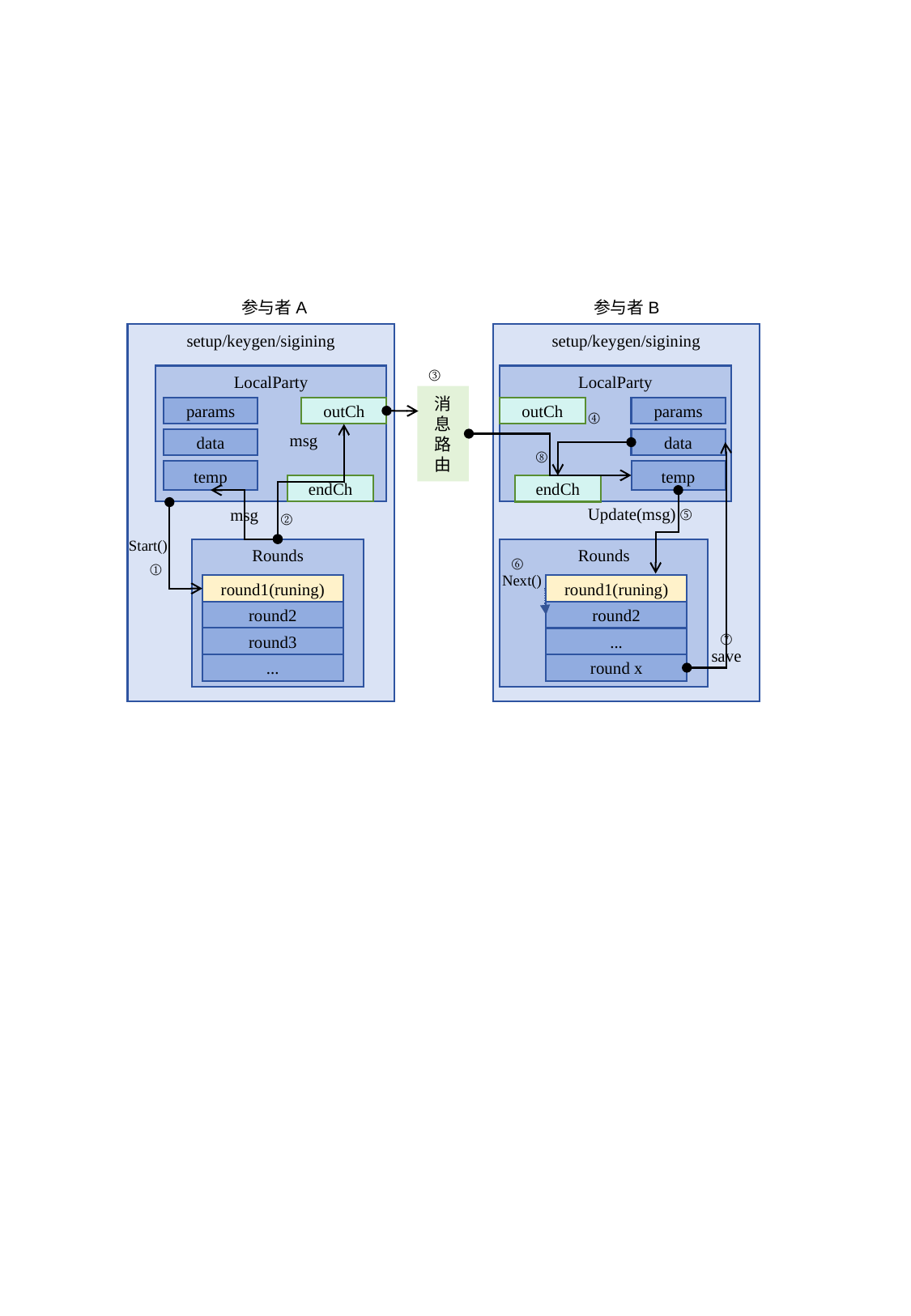

参与者A
参与者B
setup/keygen/sigining
setup/keygen/sigining
LocalParty
LocalParty
消息路由
params
outCh
outCh
params
msg
data
data
temp
temp
endCh
endCh
Update(msg)
msg
Start()
Rounds
round1(runing)
round2
round3
...
Rounds
Next()
round1(runing)
round2
...
save
round x
③
④
⑧
⑤
②
⑥
①
⑦